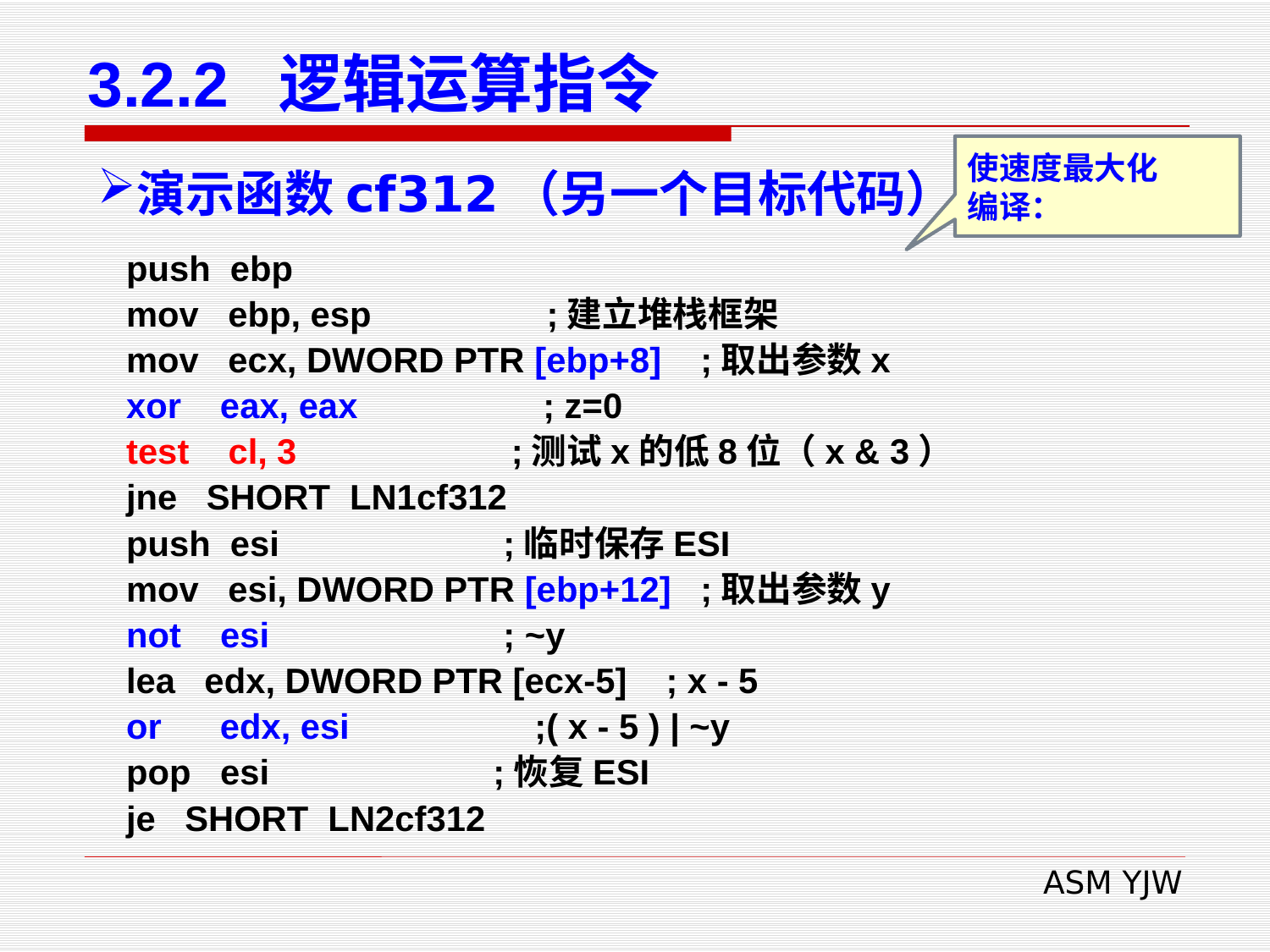

# 3.2.2  逻辑运算指令
使速度最大化
编译：
演示函数cf312（另一个目标代码）
    push  ebp
    mov   ebp, esp                  ;建立堆栈框架
    mov   ecx, DWORD PTR [ebp+8]    ;取出参数x
    xor    eax, eax                   ; z=0
    test    cl, 3                      ;测试x的低8位（x & 3）
    jne   SHORT  LN1cf312
    push  esi                       ;临时保存ESI
    mov   esi, DWORD PTR [ebp+12]   ;取出参数y
    not    esi                        ; ~y
    lea   edx, DWORD PTR [ecx-5]    ; x - 5
    or      edx, esi                   ;( x - 5 ) | ~y
    pop   esi                       ;恢复ESI
    je   SHORT  LN2cf312